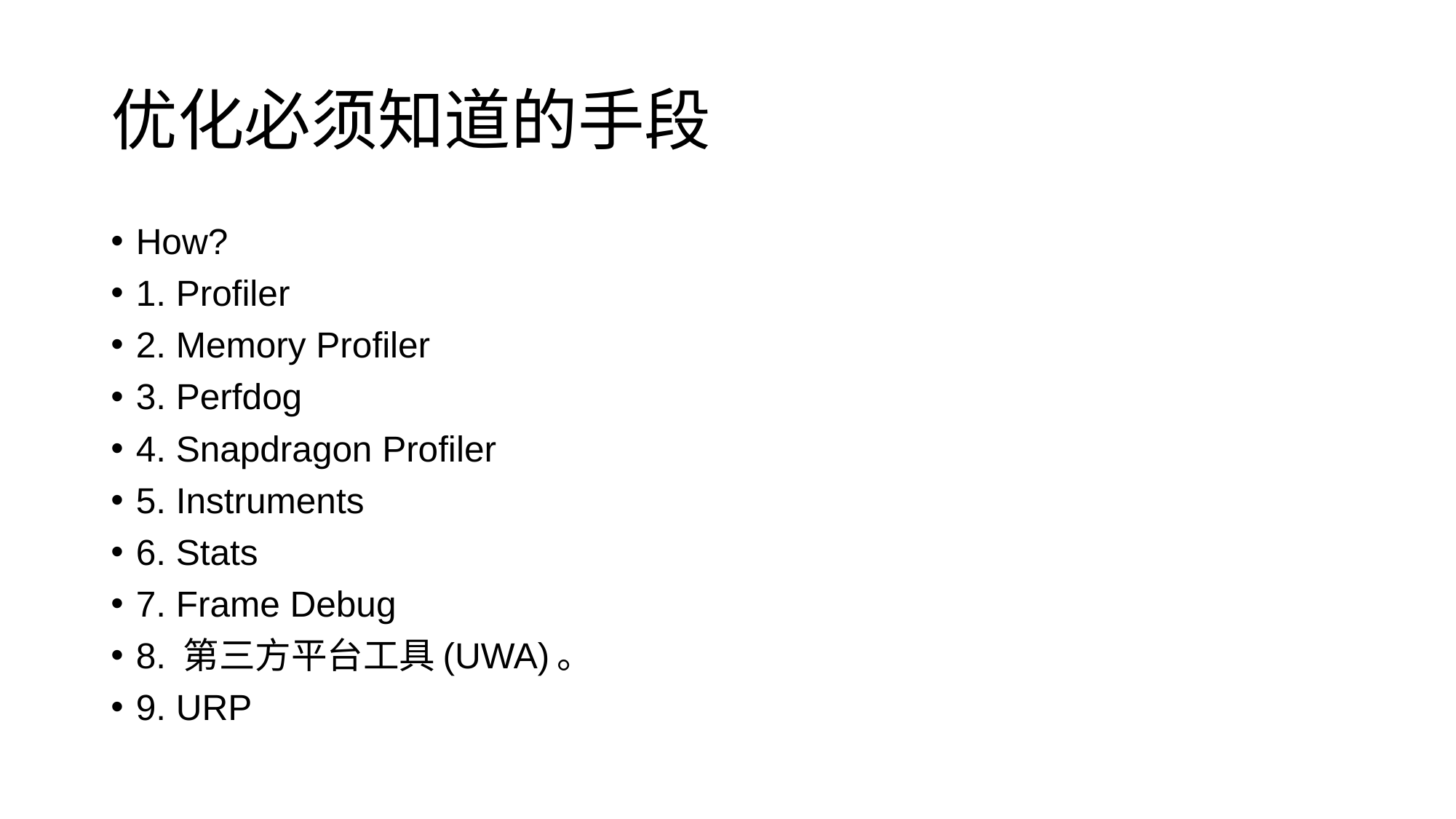

# 优化必须知道的手段
How?
1. Profiler
2. Memory Profiler
3. Perfdog
4. Snapdragon Profiler
5. Instruments
6. Stats
7. Frame Debug
8. 第三方平台工具(UWA)。
9. URP